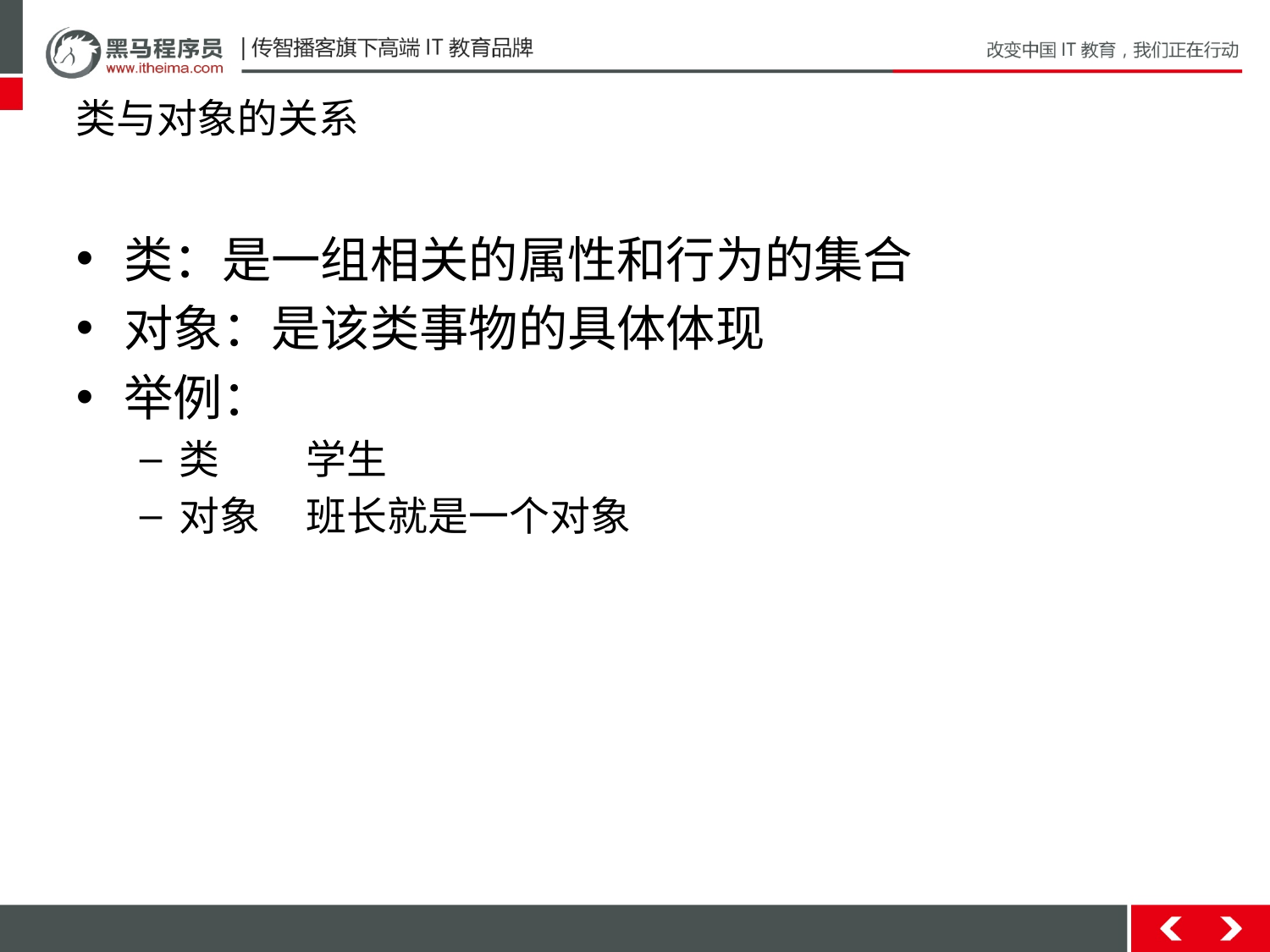

# 类与对象的关系
类：是一组相关的属性和行为的集合
对象：是该类事物的具体体现
举例：
类	学生
对象	班长就是一个对象